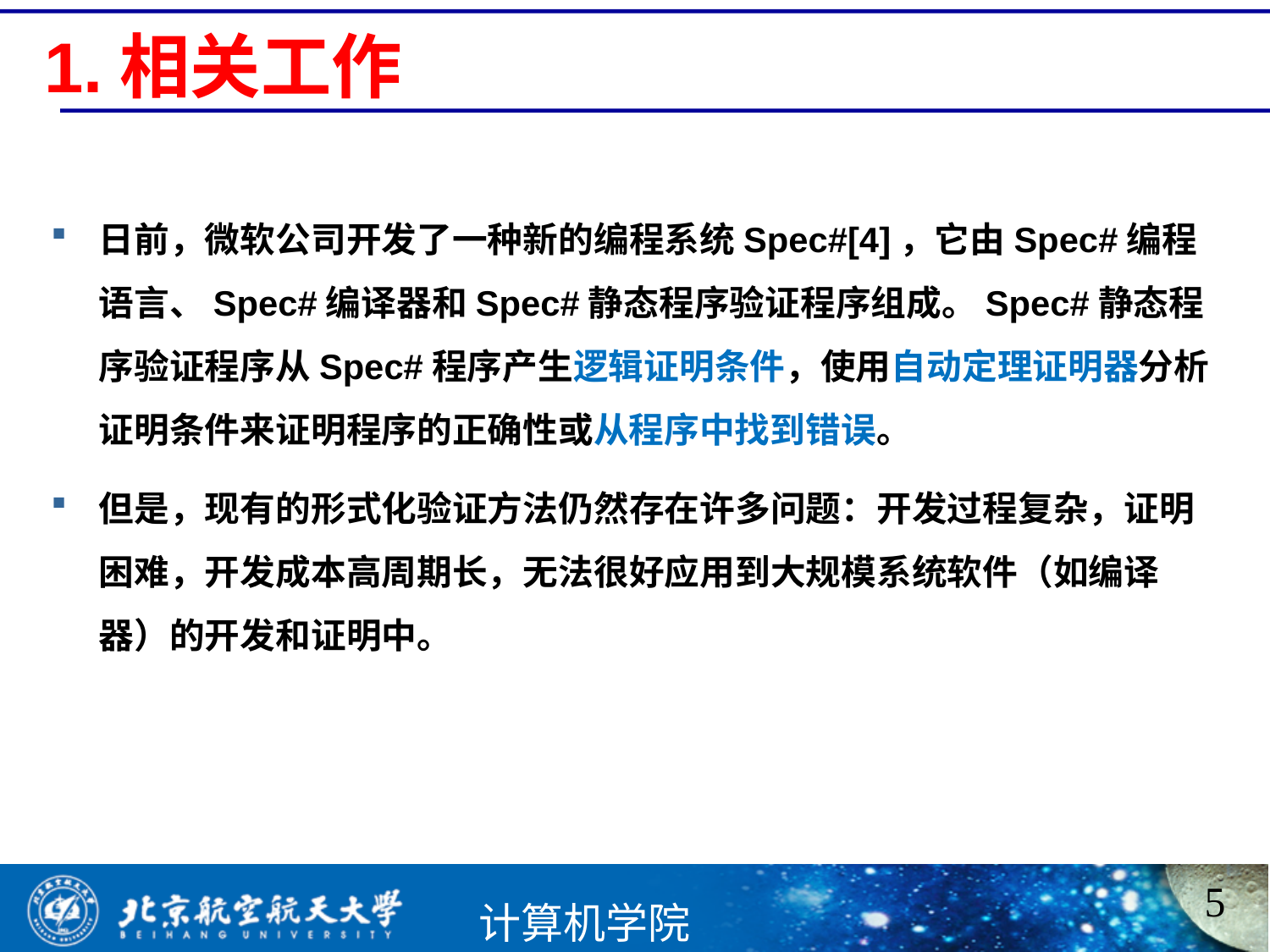

# 1.相关工作

日前，微软公司开发了一种新的编程系统Spec#[4]，它由Spec#编程语言、Spec#编译器和Spec#静态程序验证程序组成。Spec#静态程序验证程序从Spec#程序产生逻辑证明条件，使用自动定理证明器分析证明条件来证明程序的正确性或从程序中找到错误。
但是，现有的形式化验证方法仍然存在许多问题：开发过程复杂，证明困难，开发成本高周期长，无法很好应用到大规模系统软件（如编译器）的开发和证明中。